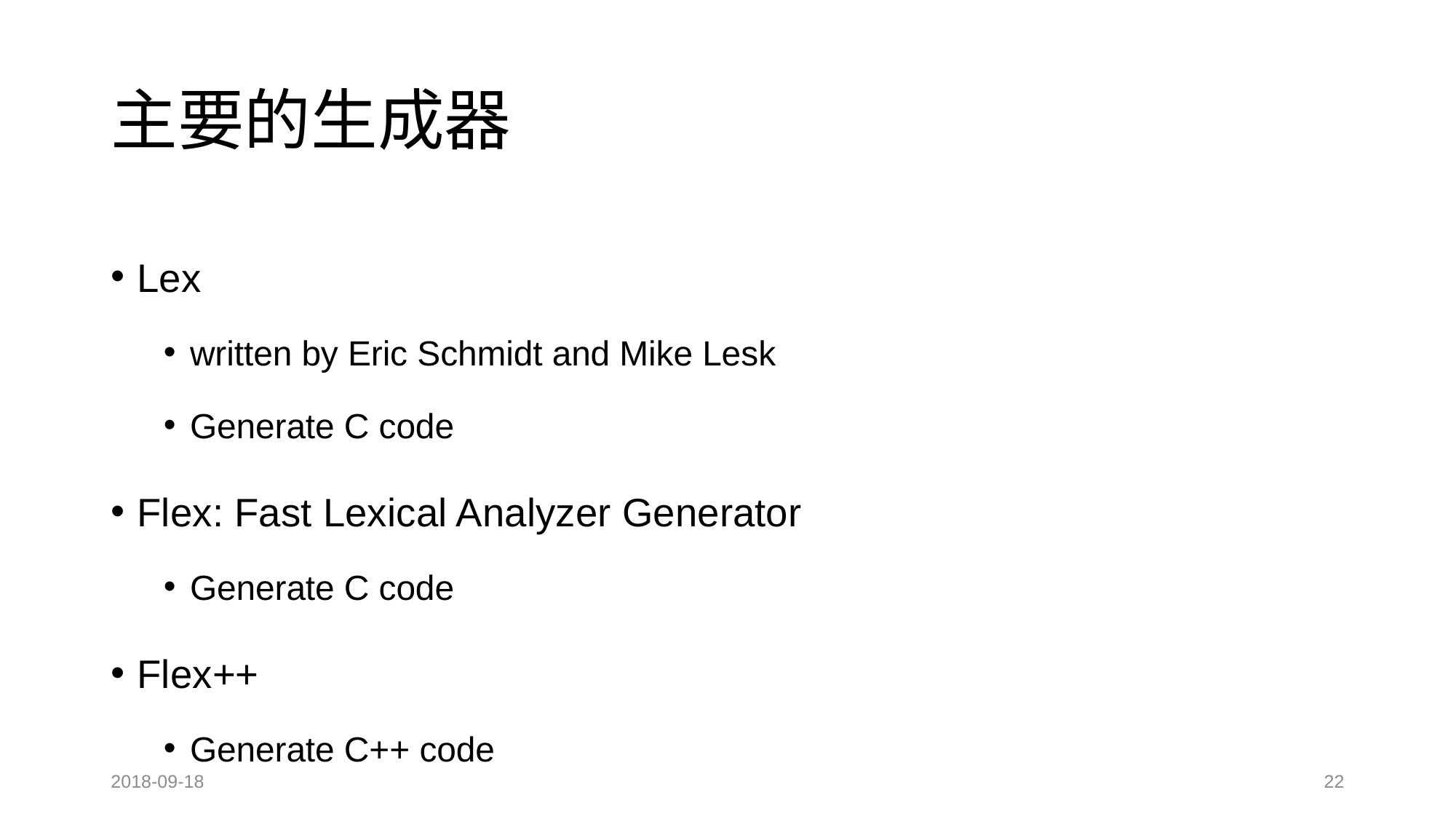

# 主要的生成器
Lex
written by Eric Schmidt and Mike Lesk
Generate C code
Flex: Fast Lexical Analyzer Generator
Generate C code
Flex++
Generate C++ code
2018-09-18
22